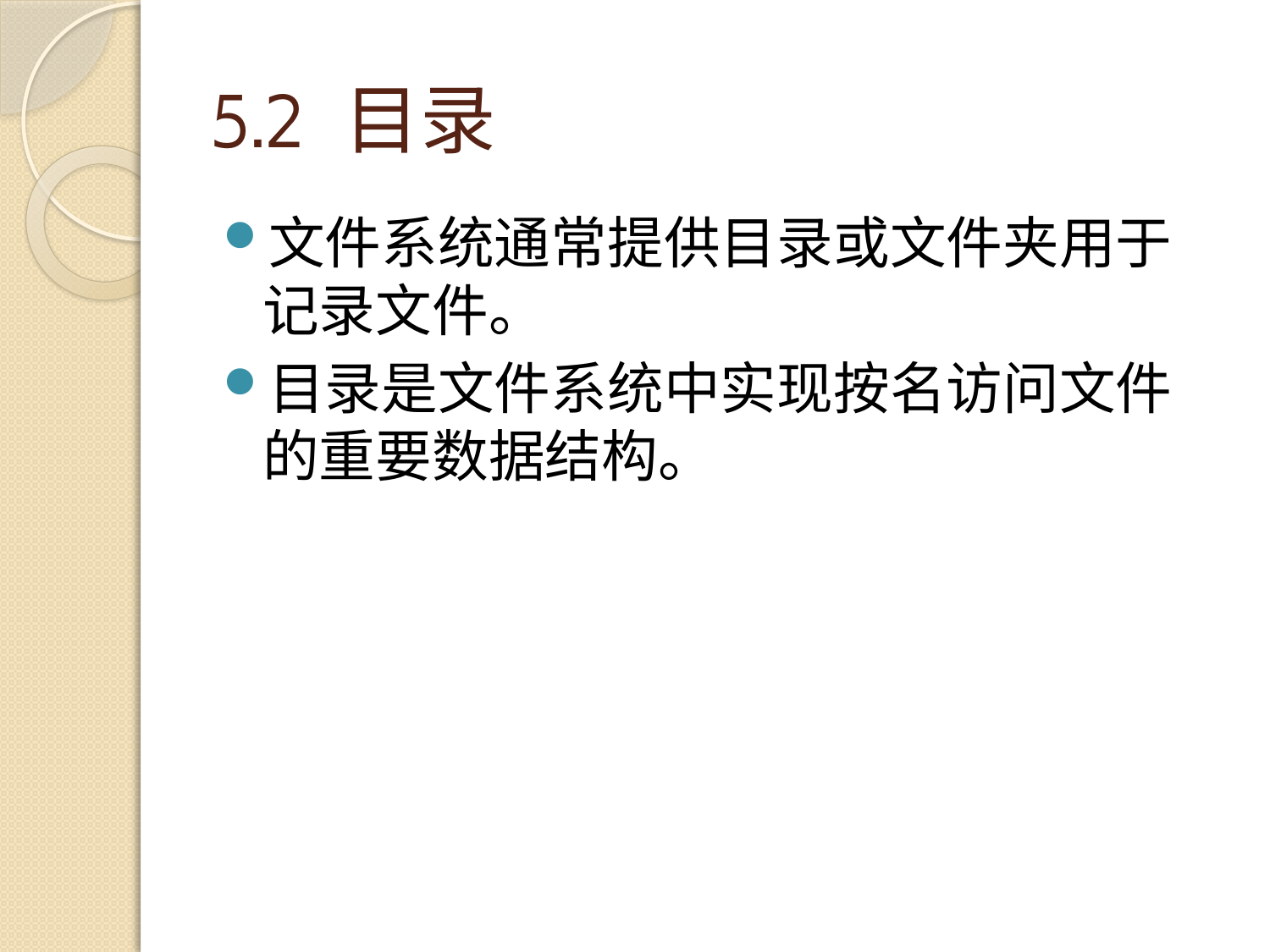

# 5.2 目录
文件系统通常提供目录或文件夹用于记录文件。
目录是文件系统中实现按名访问文件的重要数据结构。